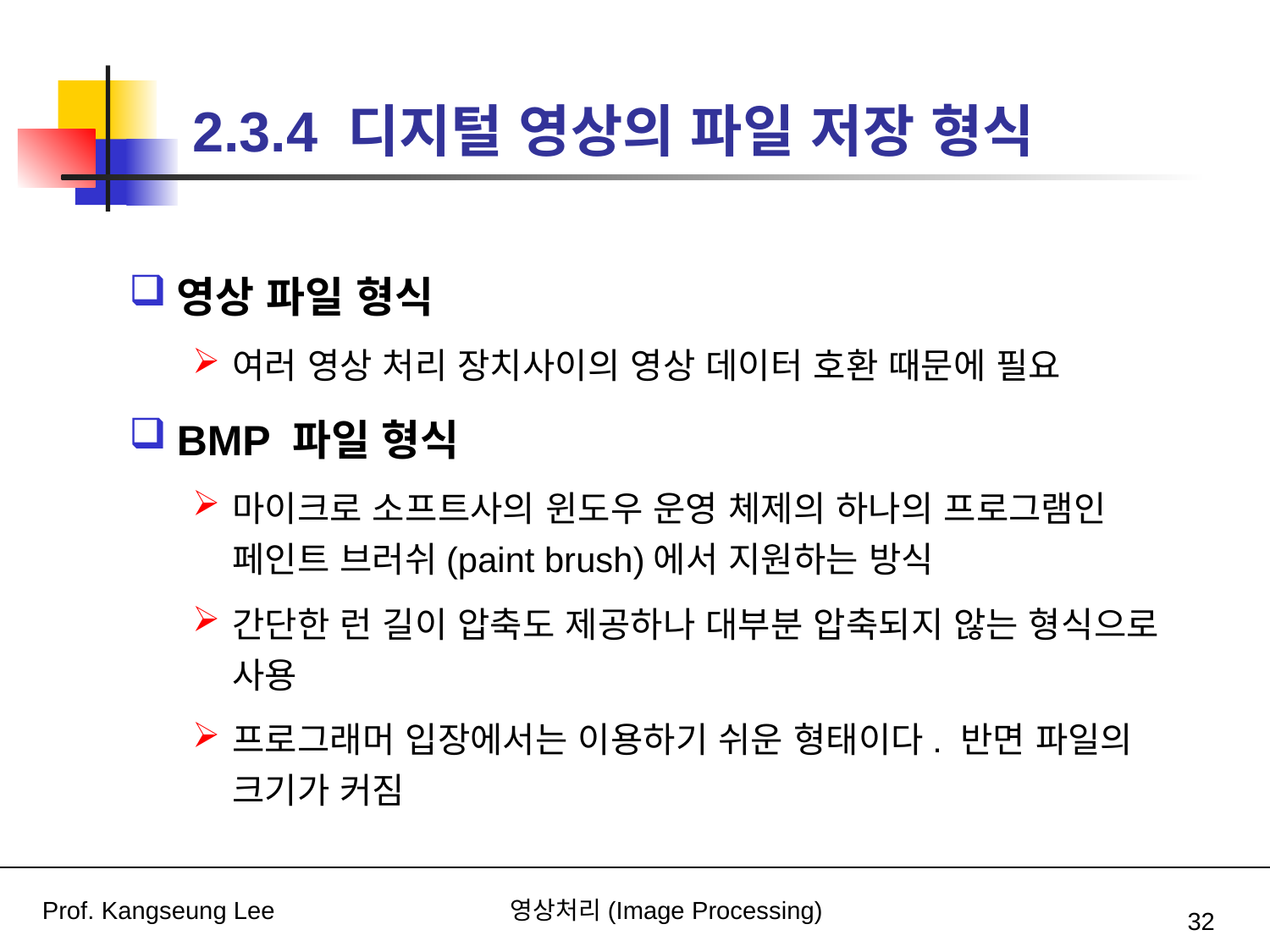

# 2.3.4 디지털 영상의 파일 저장 형식
영상 파일 형식
여러 영상 처리 장치사이의 영상 데이터 호환 때문에 필요
BMP 파일 형식
마이크로 소프트사의 윈도우 운영 체제의 하나의 프로그램인 페인트 브러쉬(paint brush)에서 지원하는 방식
간단한 런 길이 압축도 제공하나 대부분 압축되지 않는 형식으로 사용
프로그래머 입장에서는 이용하기 쉬운 형태이다. 반면 파일의 크기가 커짐
32

Prof. Kangseung Lee